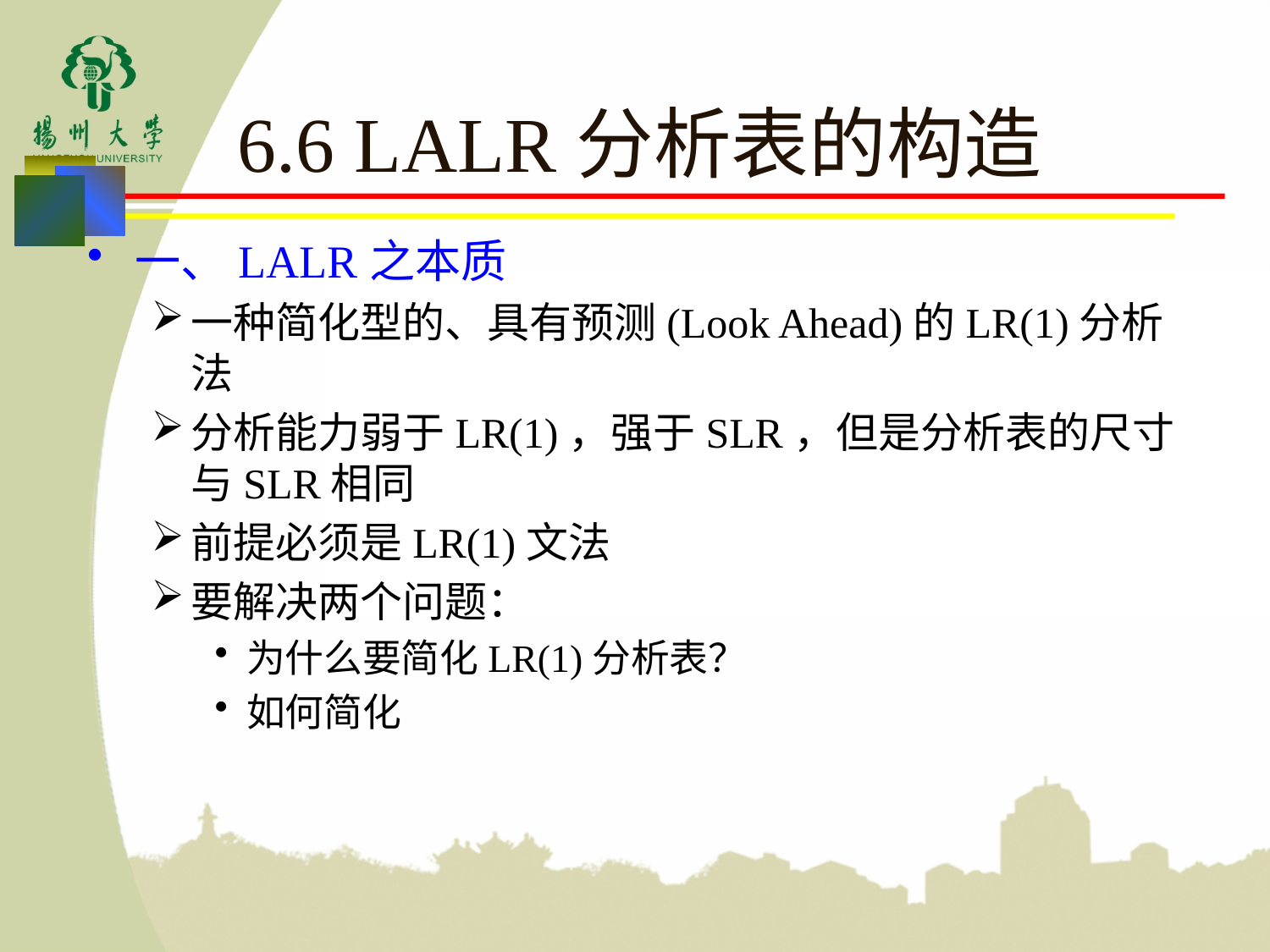

# 6.6 LALR分析表的构造
一、LALR之本质
一种简化型的、具有预测(Look Ahead)的LR(1)分析法
分析能力弱于LR(1)，强于SLR，但是分析表的尺寸与SLR相同
前提必须是LR(1)文法
要解决两个问题：
为什么要简化LR(1)分析表？
如何简化

105